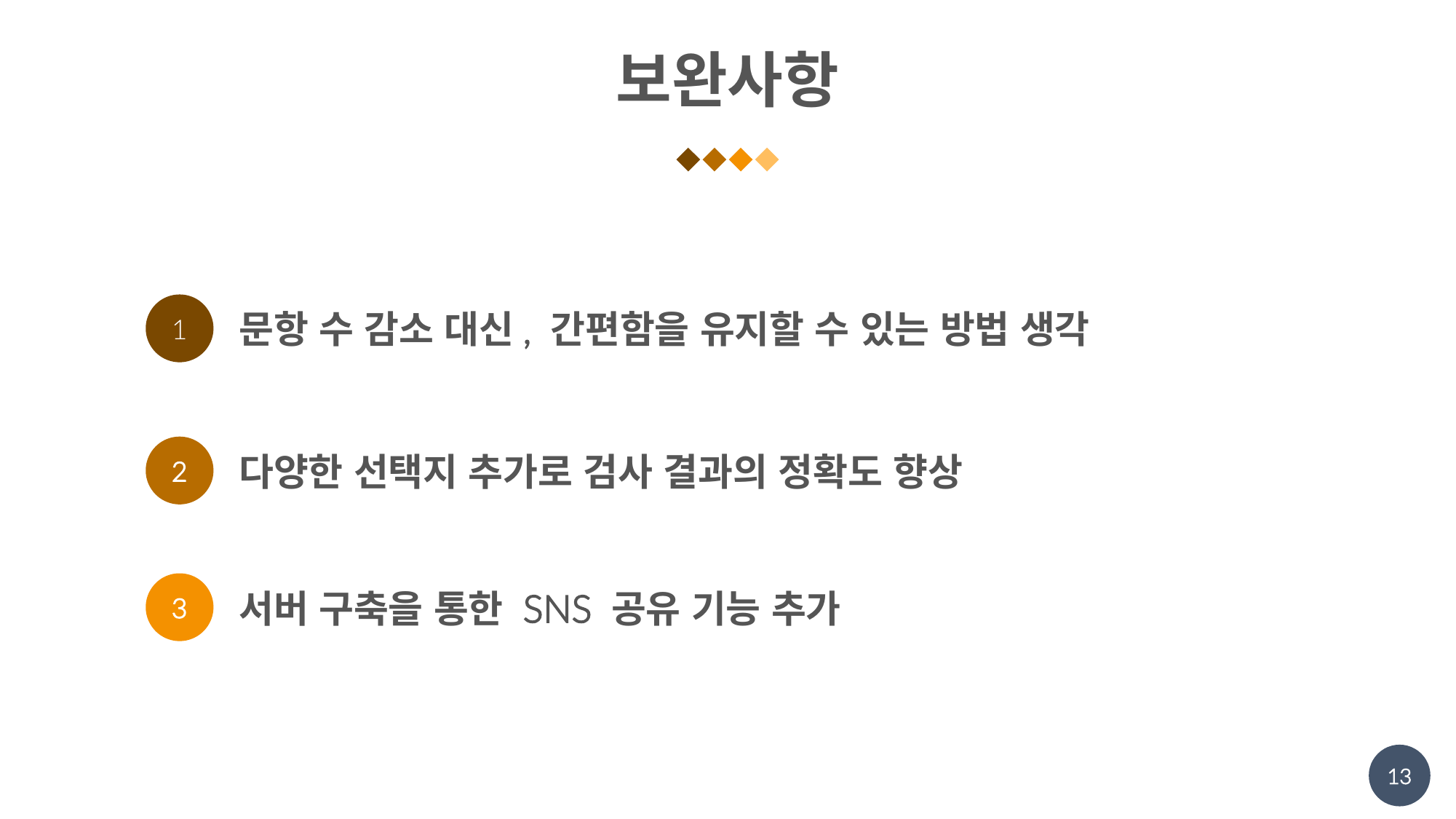

# 보완사항
1
문항 수 감소 대신, 간편함을 유지할 수 있는 방법 생각
2
다양한 선택지 추가로 검사 결과의 정확도 향상
3
서버 구축을 통한 SNS 공유 기능 추가
13